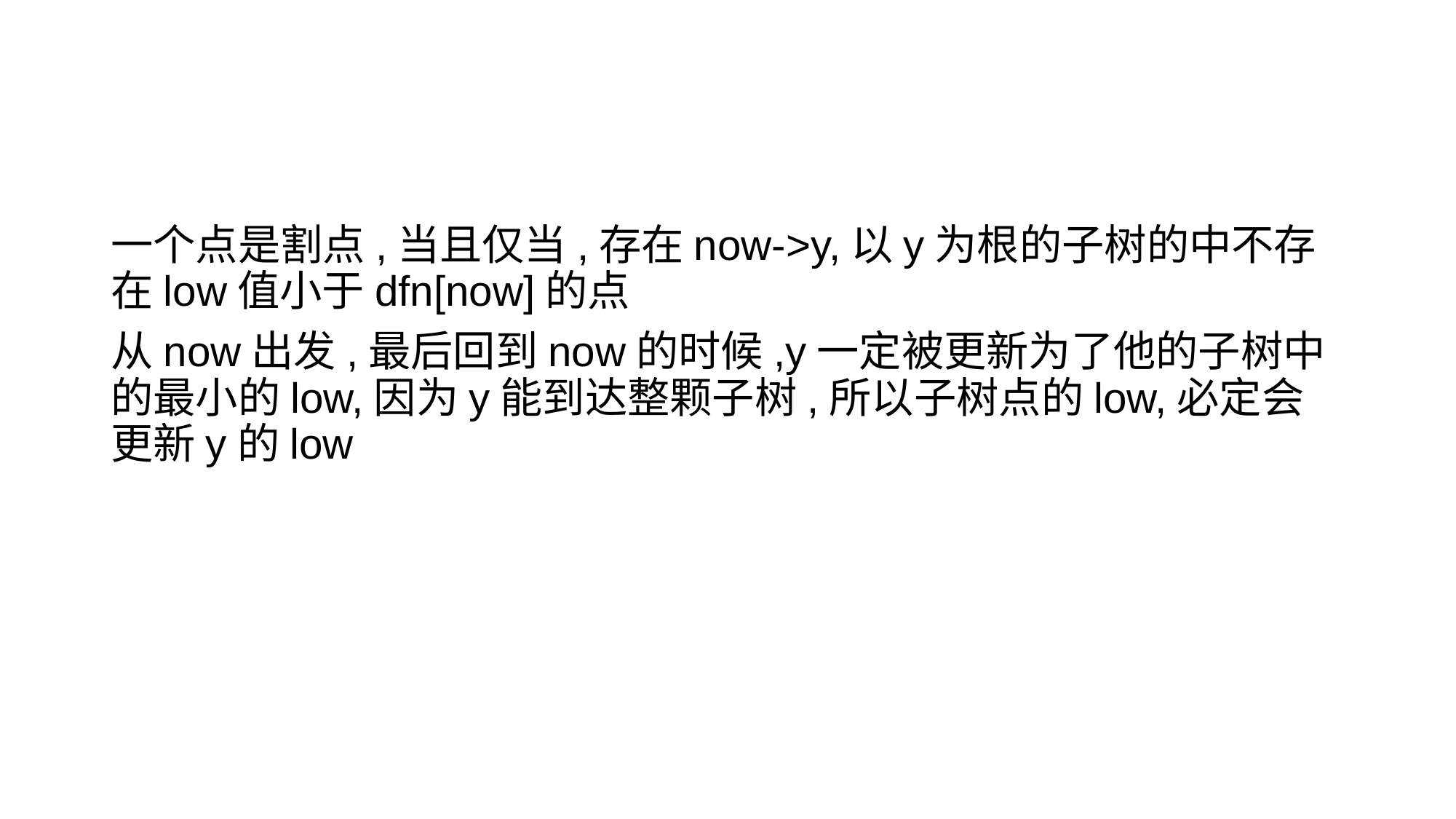

一个点是割点,当且仅当,存在now->y,以y为根的子树的中不存在low值小于dfn[now]的点
从now出发,最后回到now的时候,y一定被更新为了他的子树中的最小的low,因为y能到达整颗子树,所以子树点的low,必定会更新y的low